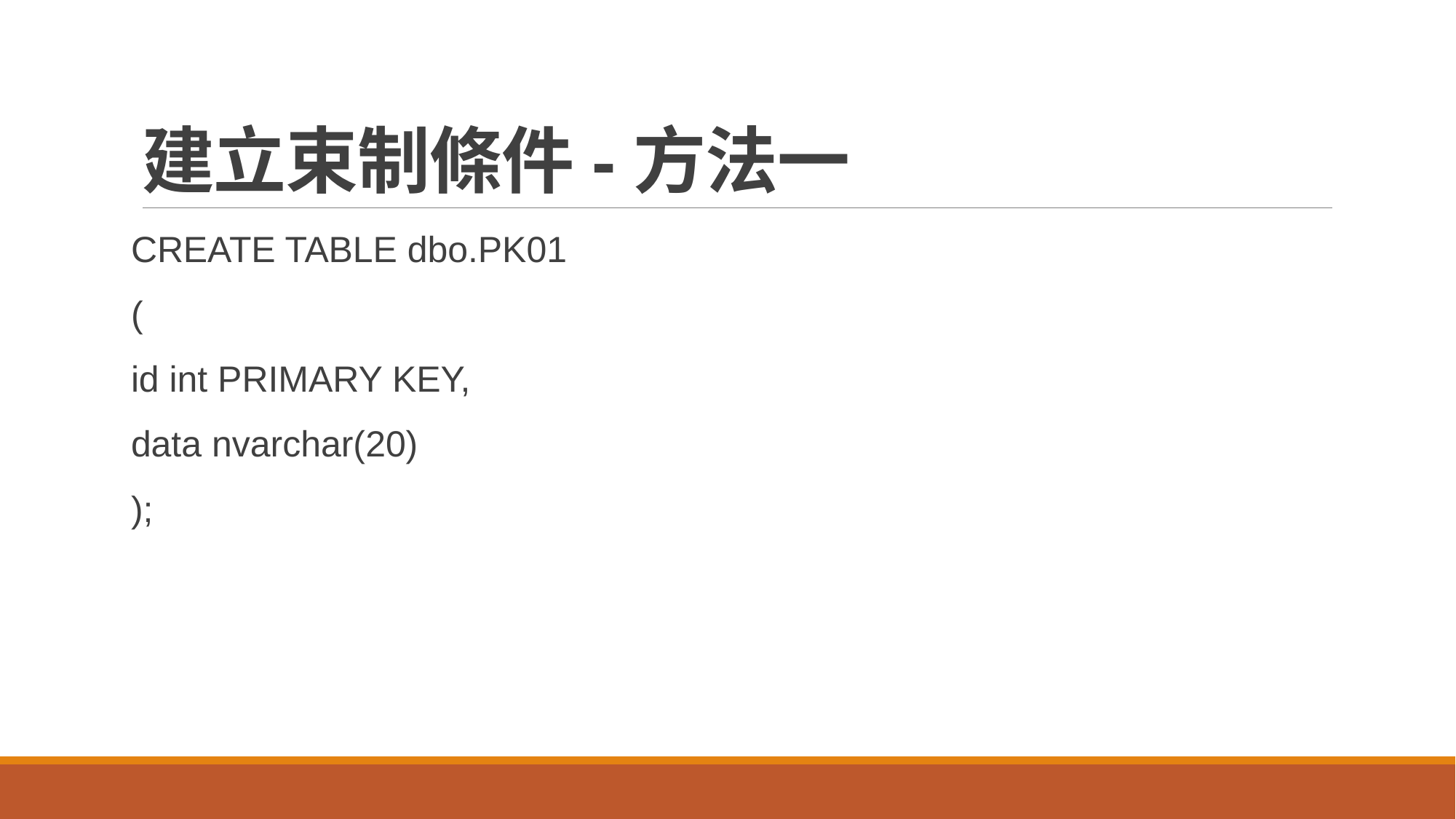

# 建立束制條件-方法一
CREATE TABLE dbo.PK01
(
id int PRIMARY KEY,
data nvarchar(20)
);